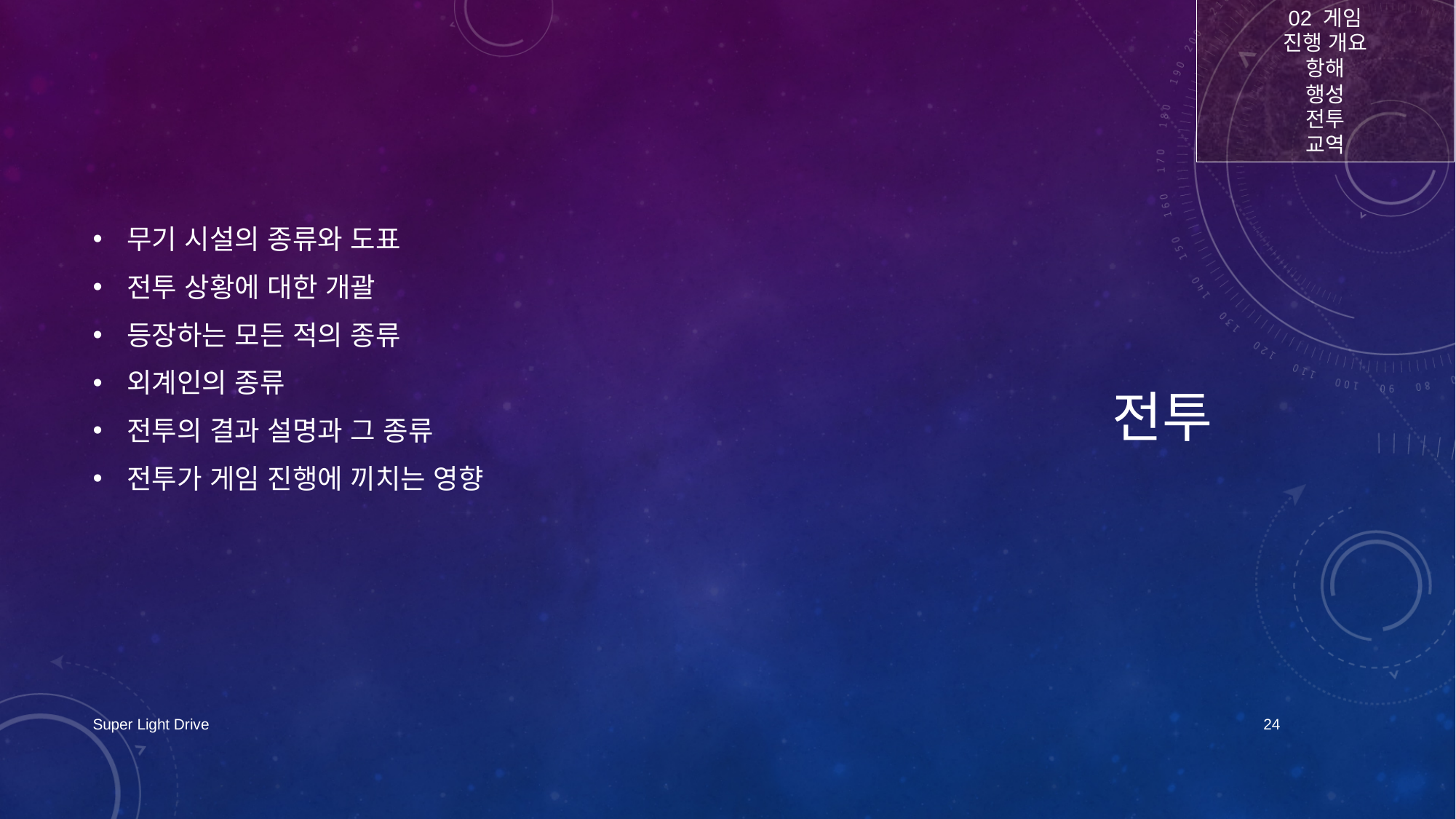

02 게임
진행 개요
항해
행성
전투
교역
# 전투

무기 시설의 종류와 도표
전투 상황에 대한 개괄
등장하는 모든 적의 종류
외계인의 종류
전투의 결과 설명과 그 종류
전투가 게임 진행에 끼치는 영향
Super Light Drive
24